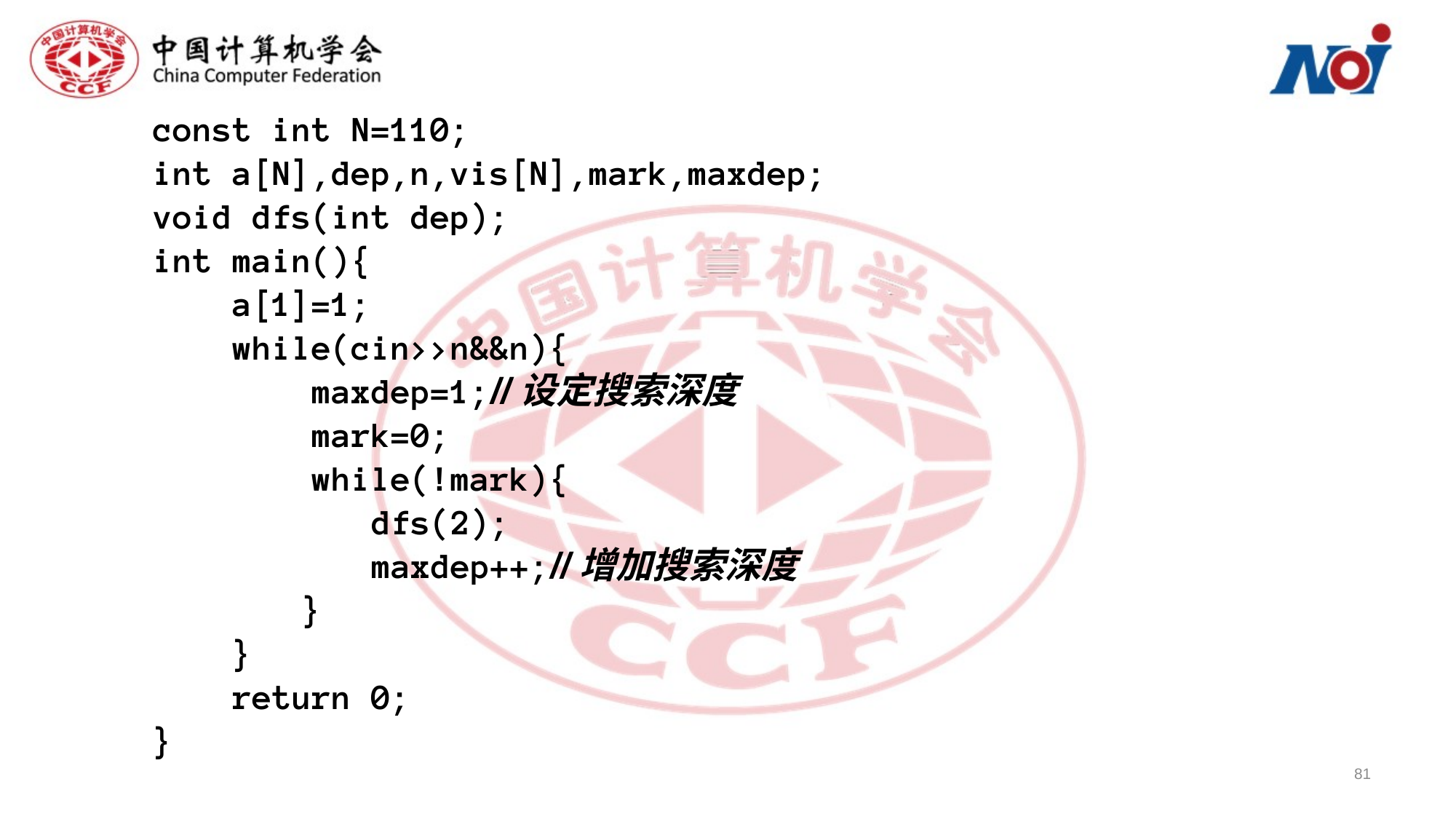

const int N=110;
int a[N],dep,n,vis[N],mark,maxdep;
void dfs(int dep);
int main(){
    a[1]=1;
    while(cin>>n&&n){
        maxdep=1;//设定搜索深度
        mark=0;
        while(!mark){
        	dfs(2);
        	maxdep++;//增加搜索深度
	  }
    }
    return 0;
}
81